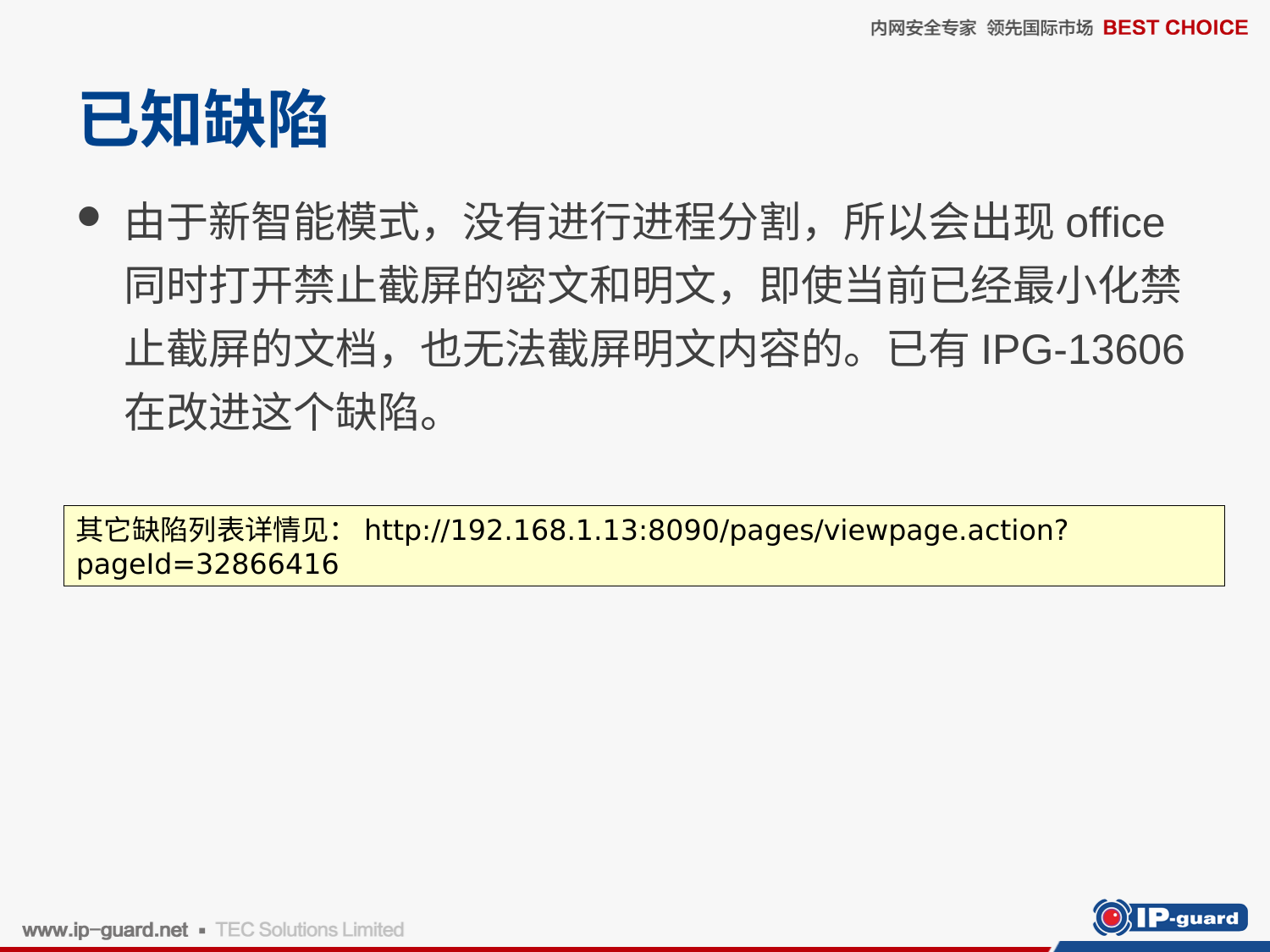

# 已知缺陷
由于新智能模式，没有进行进程分割，所以会出现office同时打开禁止截屏的密文和明文，即使当前已经最小化禁止截屏的文档，也无法截屏明文内容的。已有IPG-13606在改进这个缺陷。

其它缺陷列表详情见：http://192.168.1.13:8090/pages/viewpage.action?pageId=32866416